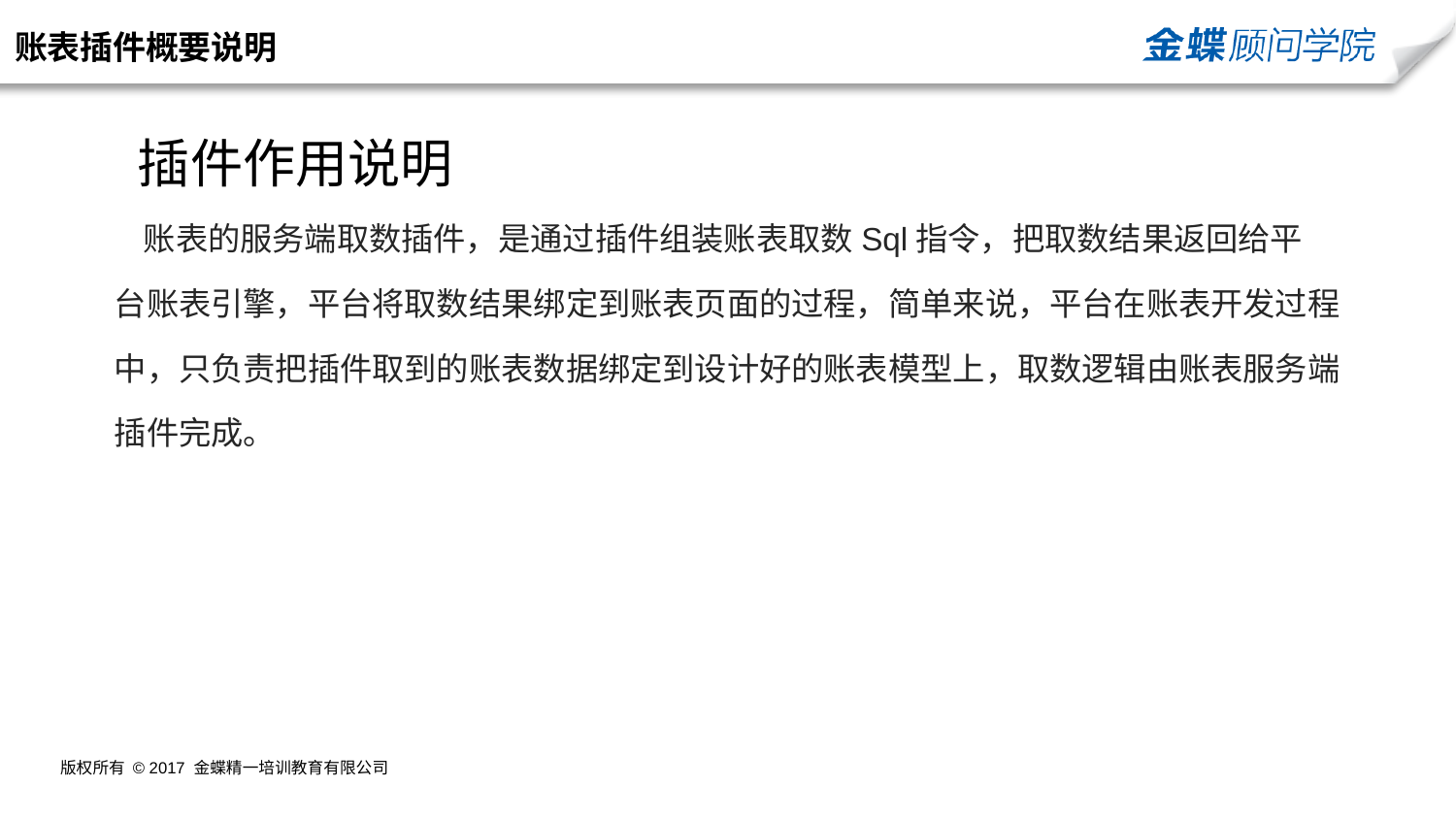

账表插件概要说明

    插件作用说明
        账表的服务端取数插件，是通过插件组装账表取数Sql指令，把取数结果返回给平
    台账表引擎，平台将取数结果绑定到账表页面的过程，简单来说，平台在账表开发过程
    中，只负责把插件取到的账表数据绑定到设计好的账表模型上，取数逻辑由账表服务端
    插件完成。